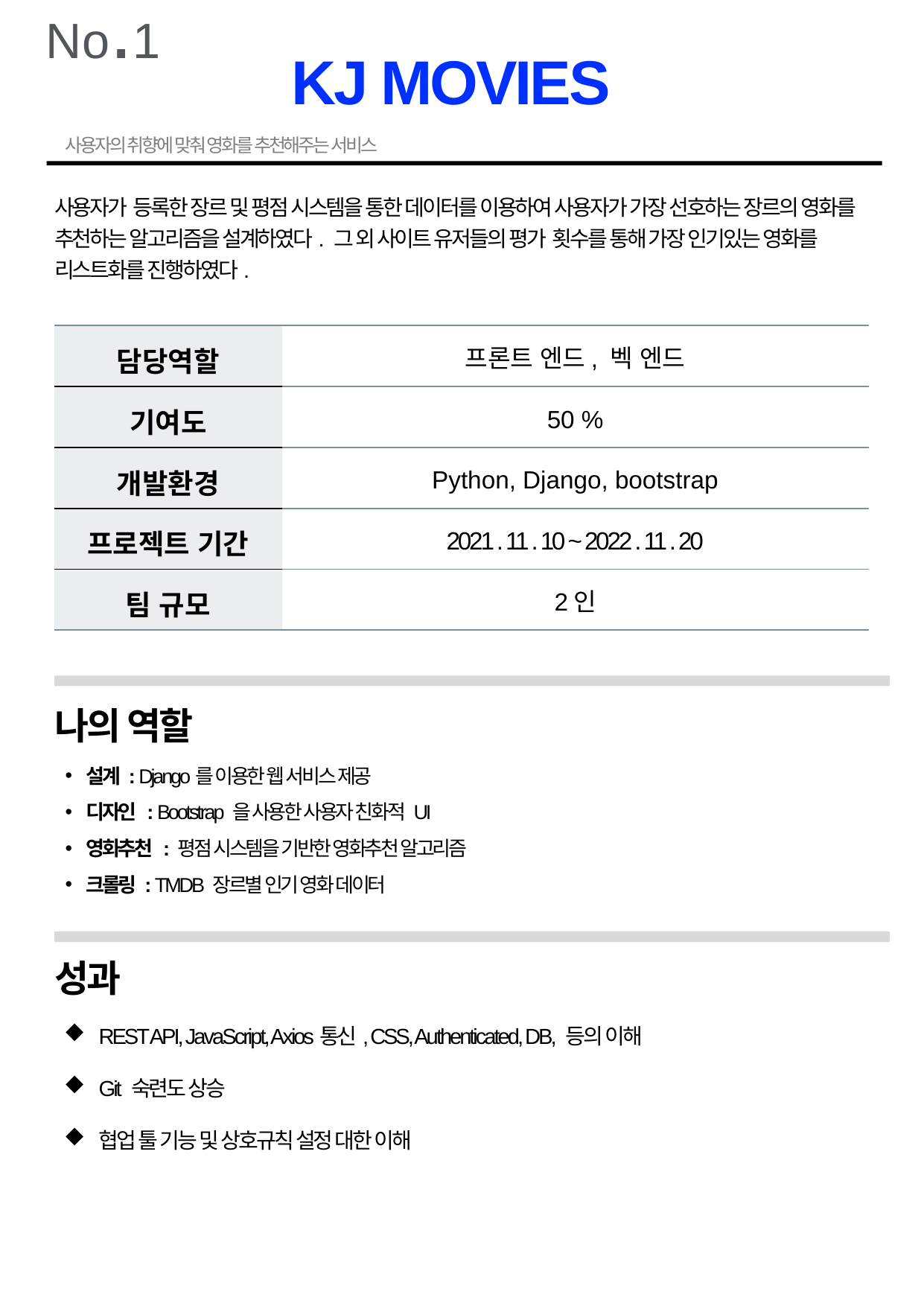

No.1
KJ MOVIES

사용자의 취향에 맞춰 영화를 추천해주는 서비스

사용자가  등록한 장르 및 평점 시스템을 통한 데이터를 이용하여 사용자가 가장 선호하는 장르의 영화를 추천하는 알고리즘을 설계하였다. 그 외 사이트 유저들의 평가  횟수를 통해 가장 인기있는 영화를 리스트화를 진행하였다.
| 담당역할 | 프론트 엔드, 벡 엔드 |
| --- | --- |
| 기여도 | 50 % |
| 개발환경 | Python, Django, bootstrap |
| 프로젝트 기간 | 2021 . 11 . 10 ~ 2022 . 11 . 20 |
| 팀 규모 | 2인 |

나의 역할
설계 : Django를 이용한 웹 서비스 제공
디자인 : Bootstrap 을 사용한 사용자 친화적 UI
영화추천 : 평점 시스템을 기반한 영화추천 알고리즘
크롤링 : TMDB 장르별 인기 영화 데이터

성과
REST API, JavaScript, Axios통신, CSS, Authenticated, DB, 등의 이해
Git 숙련도 상승
협업 툴 기능 및 상호규칙 설정 대한 이해